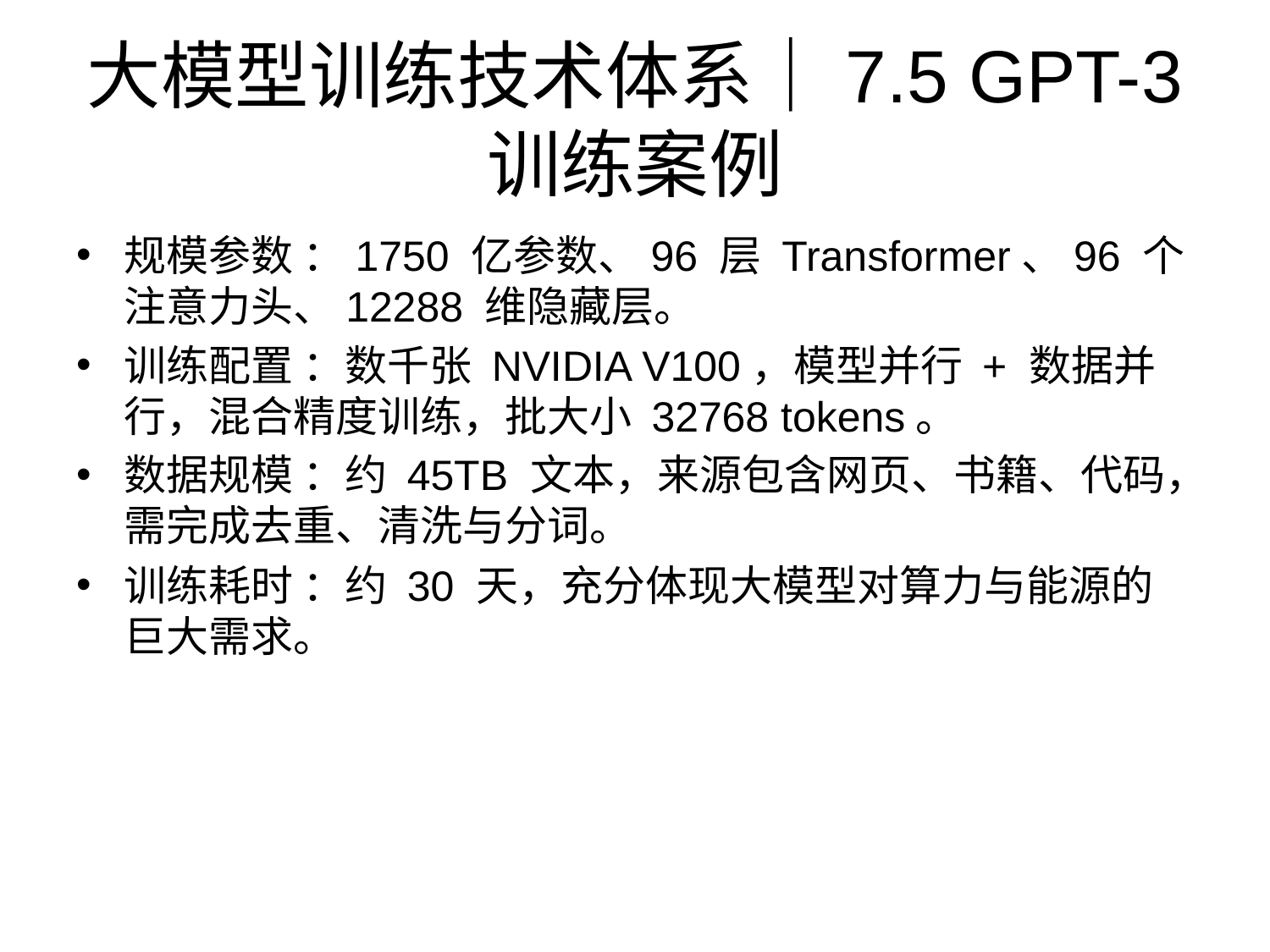

# 大模型训练技术体系｜7.5 GPT-3 训练案例
规模参数 ：1750 亿参数、96 层 Transformer、96 个注意力头、12288 维隐藏层。
训练配置 ：数千张 NVIDIA V100，模型并行 + 数据并行，混合精度训练，批大小 32768 tokens。
数据规模 ：约 45TB 文本，来源包含网页、书籍、代码，需完成去重、清洗与分词。
训练耗时 ：约 30 天，充分体现大模型对算力与能源的巨大需求。